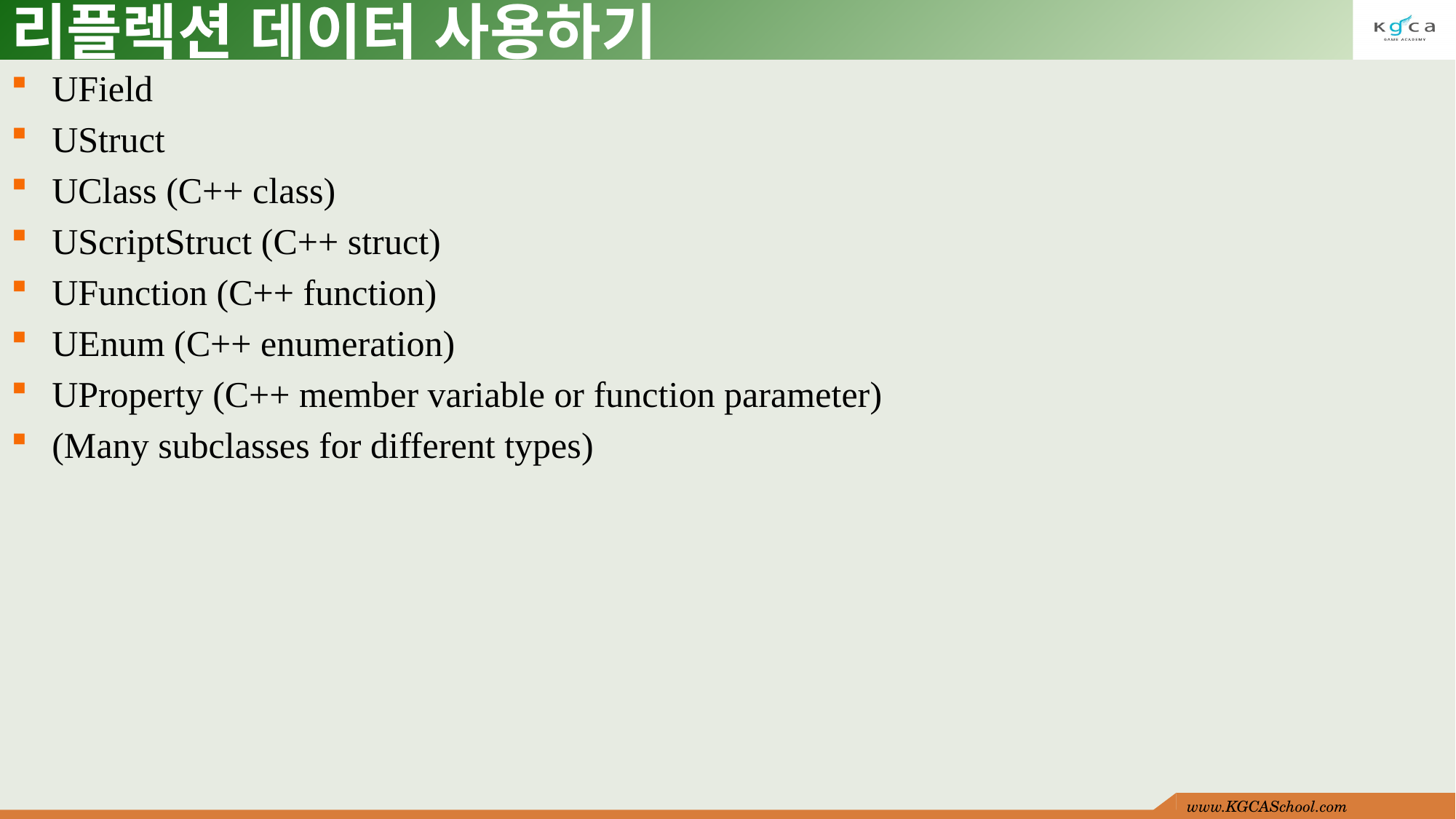

# 리플렉션 데이터 사용하기
UField
UStruct
UClass (C++ class)
UScriptStruct (C++ struct)
UFunction (C++ function)
UEnum (C++ enumeration)
UProperty (C++ member variable or function parameter)
(Many subclasses for different types)